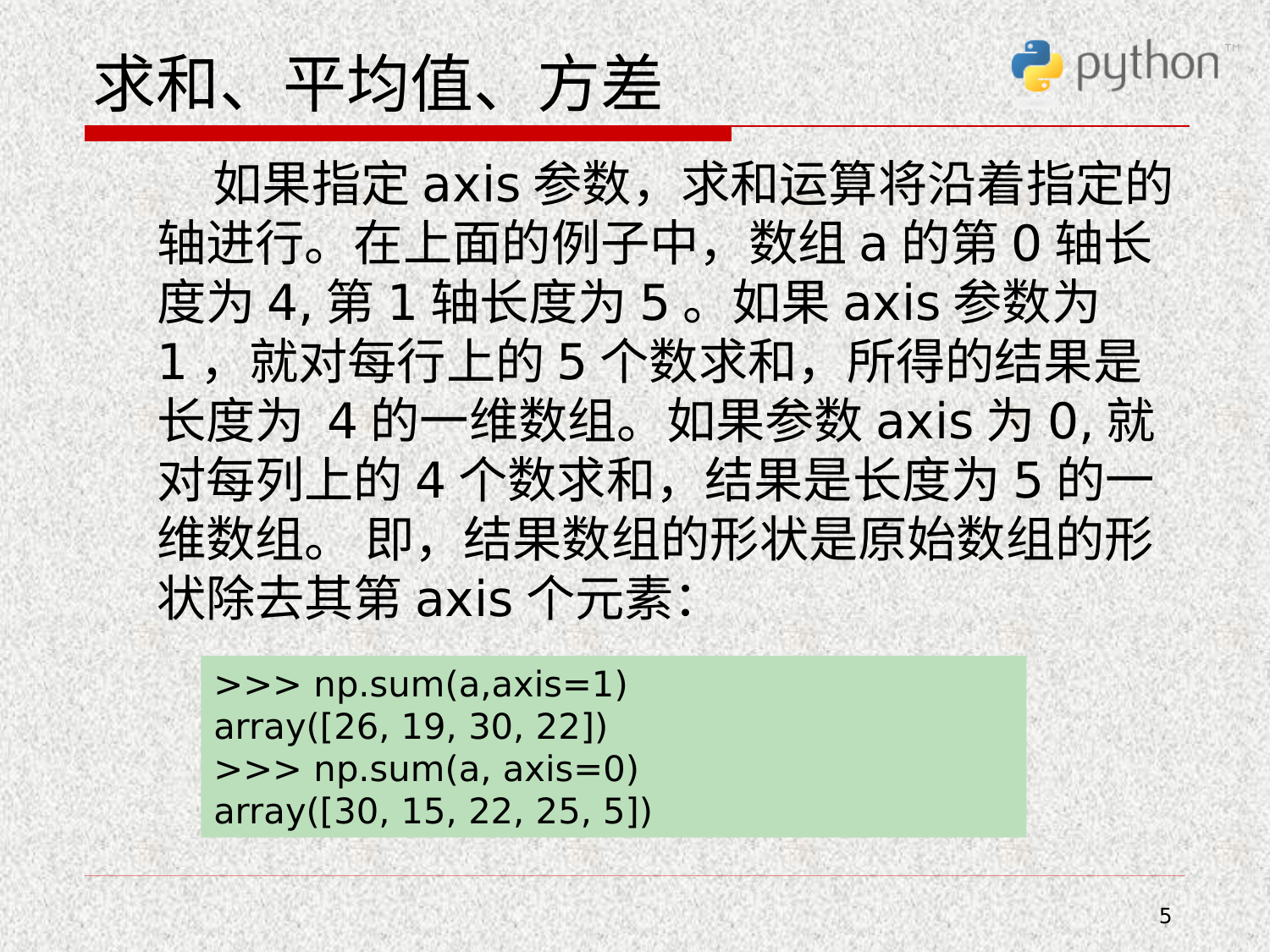

# 求和、平均值、方差
          如果指定axis参数，求和运算将沿着指定的轴进行。在上面的例子中，数组a的第0轴长 度为4,第1轴长度为5。如果axis参数为1，就对每行上的5个数求和，所得的结果是长度为 4的一维数组。如果参数axis为0,就对每列上的4个数求和，结果是长度为5的一维数组。 即，结果数组的形状是原始数组的形状除去其第axis个元素：
>>> np.sum(a,axis=1)
array([26, 19, 30, 22])
>>> np.sum(a, axis=0)
array([30, 15, 22, 25, 5])
5